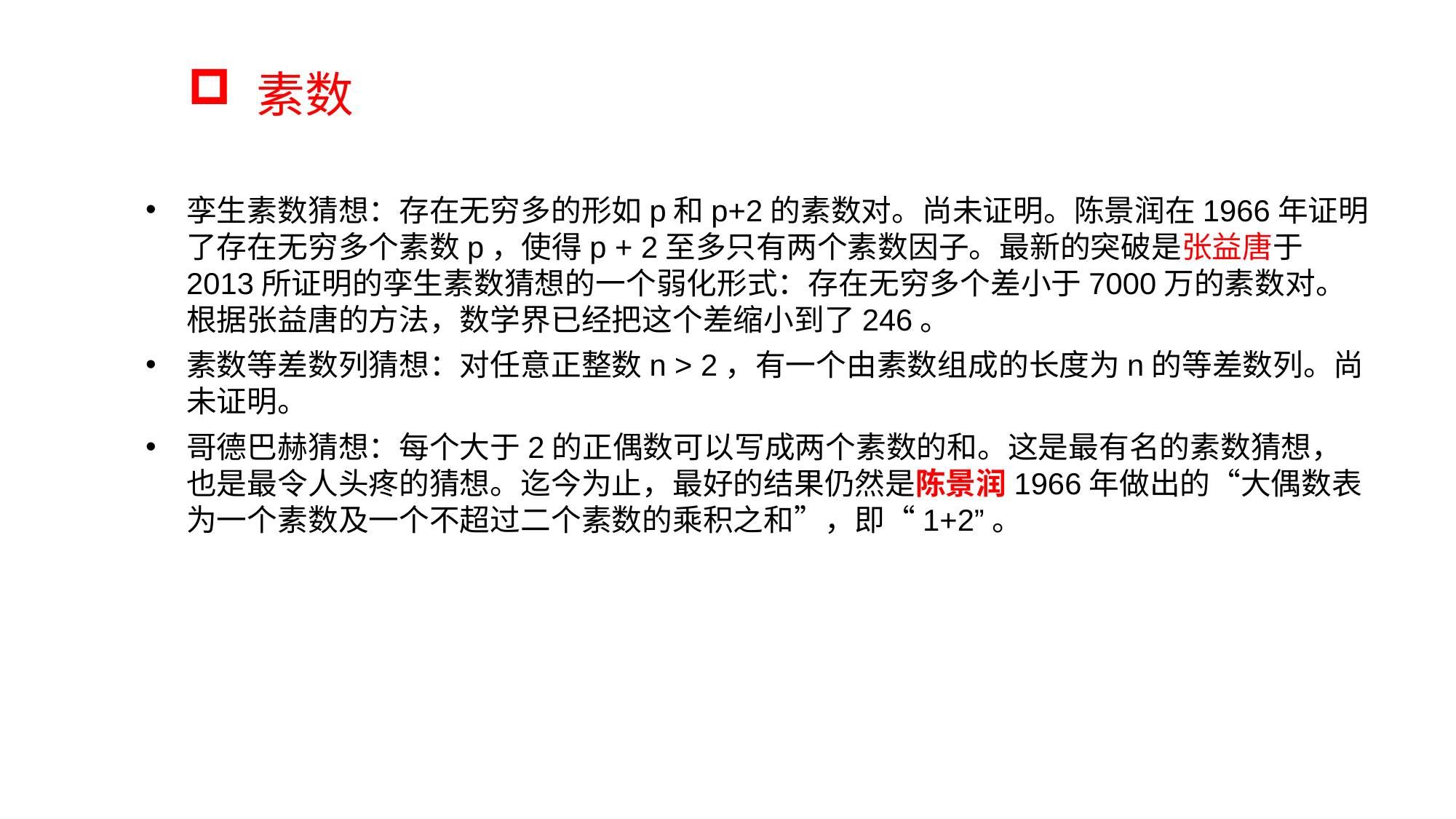

素数
孪生素数猜想：存在无穷多的形如p和p+2的素数对。尚未证明。陈景润在1966年证明了存在无穷多个素数p，使得p + 2至多只有两个素数因子。最新的突破是张益唐于2013所证明的孪生素数猜想的一个弱化形式：存在无穷多个差小于7000万的素数对。根据张益唐的方法，数学界已经把这个差缩小到了246。
素数等差数列猜想：对任意正整数n > 2，有一个由素数组成的长度为n的等差数列。尚未证明。
哥德巴赫猜想：每个大于2的正偶数可以写成两个素数的和。这是最有名的素数猜想，也是最令人头疼的猜想。迄今为止，最好的结果仍然是陈景润1966年做出的“大偶数表为一个素数及一个不超过二个素数的乘积之和”，即“1+2”。